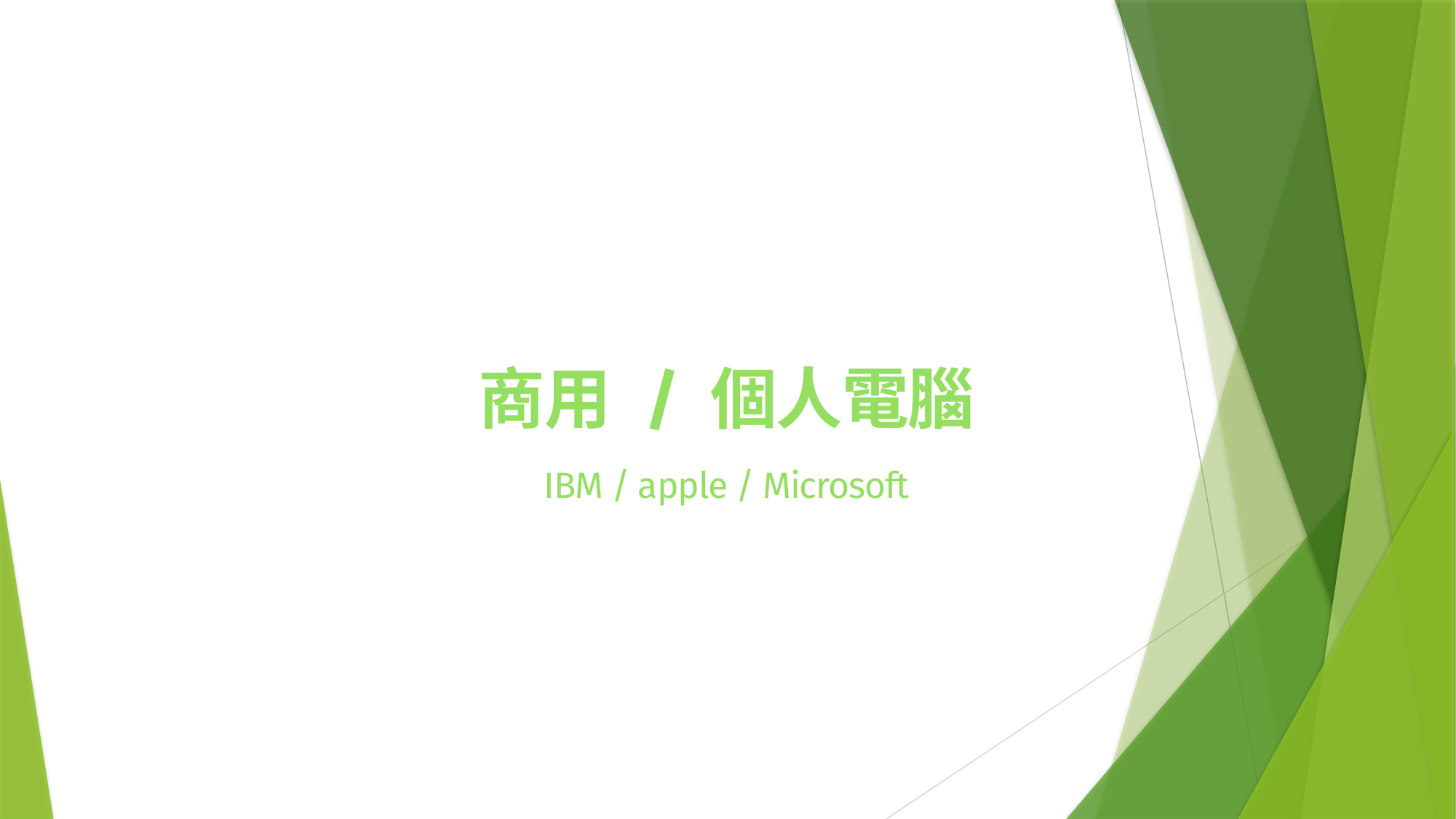

商用 / 個人電腦
IBM / apple / Microsoft